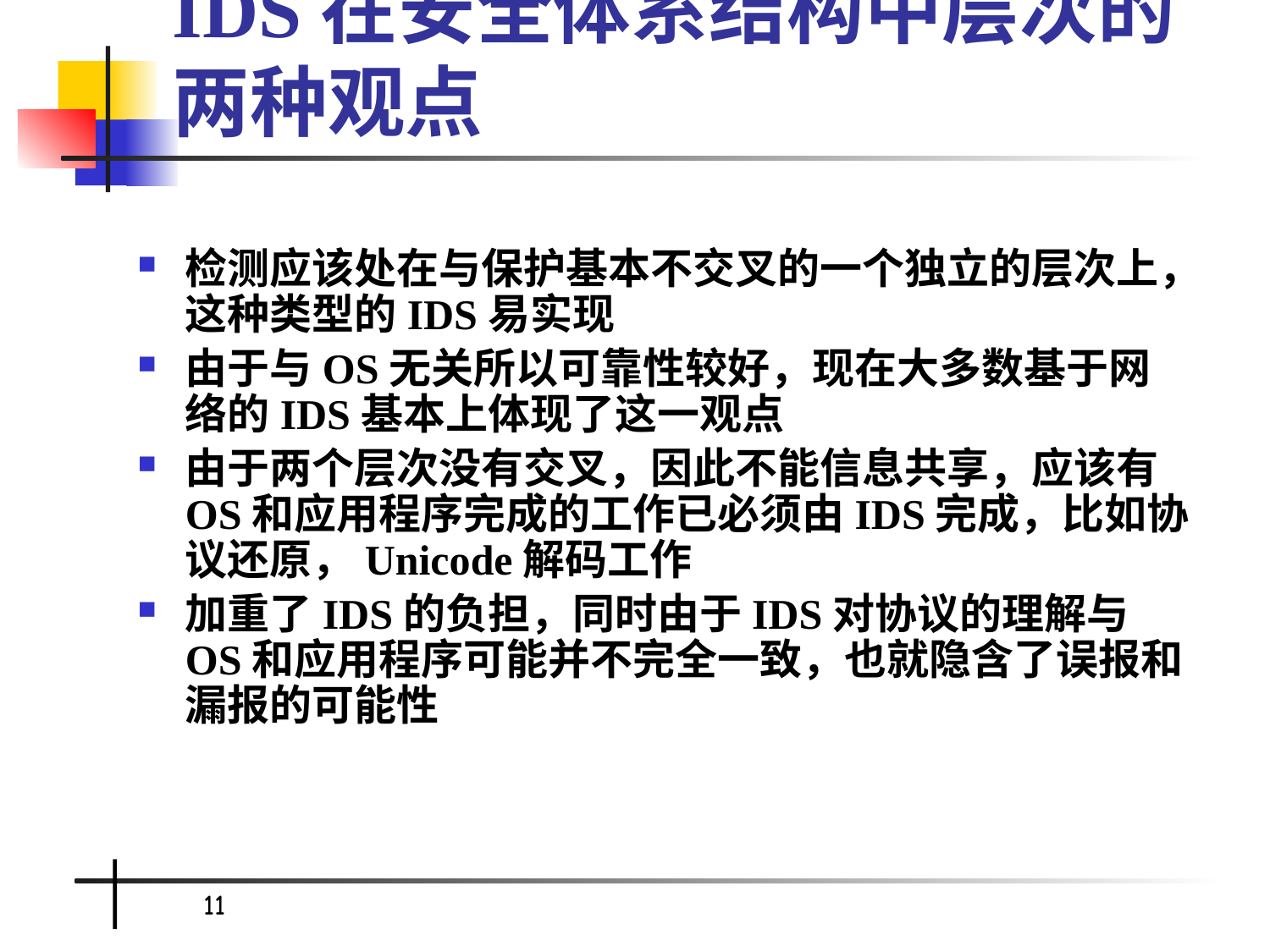

# IDS在安全体系结构中层次的两种观点
检测应该处在与保护基本不交叉的一个独立的层次上，这种类型的IDS易实现
由于与OS无关所以可靠性较好，现在大多数基于网络的IDS基本上体现了这一观点
由于两个层次没有交叉，因此不能信息共享，应该有OS和应用程序完成的工作已必须由IDS完成，比如协议还原，Unicode解码工作
加重了IDS的负担，同时由于IDS对协议的理解与OS和应用程序可能并不完全一致，也就隐含了误报和漏报的可能性
11